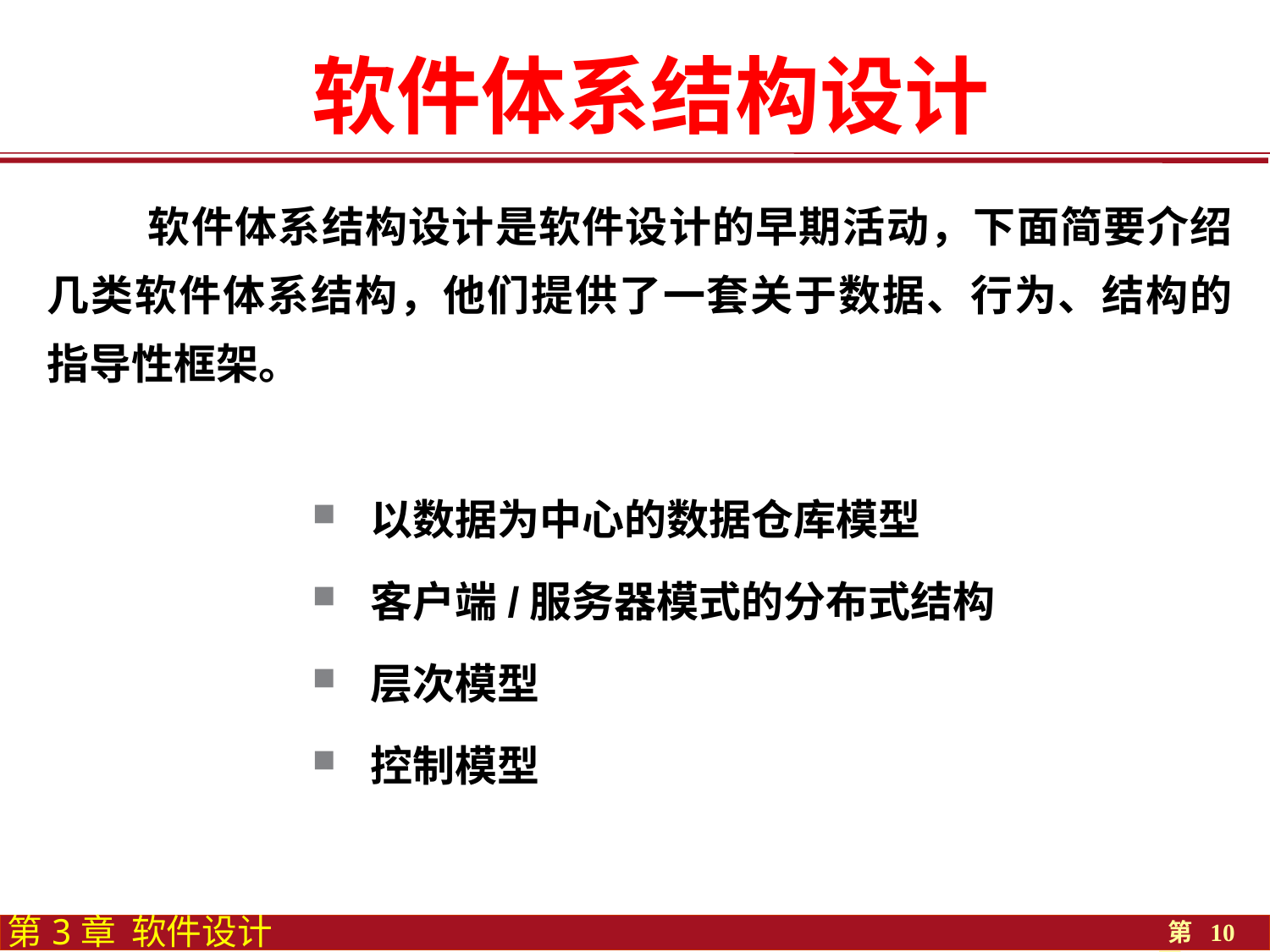

软件体系结构设计
软件体系结构设计是软件设计的早期活动，下面简要介绍几类软件体系结构，他们提供了一套关于数据、行为、结构的指导性框架。
以数据为中心的数据仓库模型
客户端/服务器模式的分布式结构
层次模型
控制模型